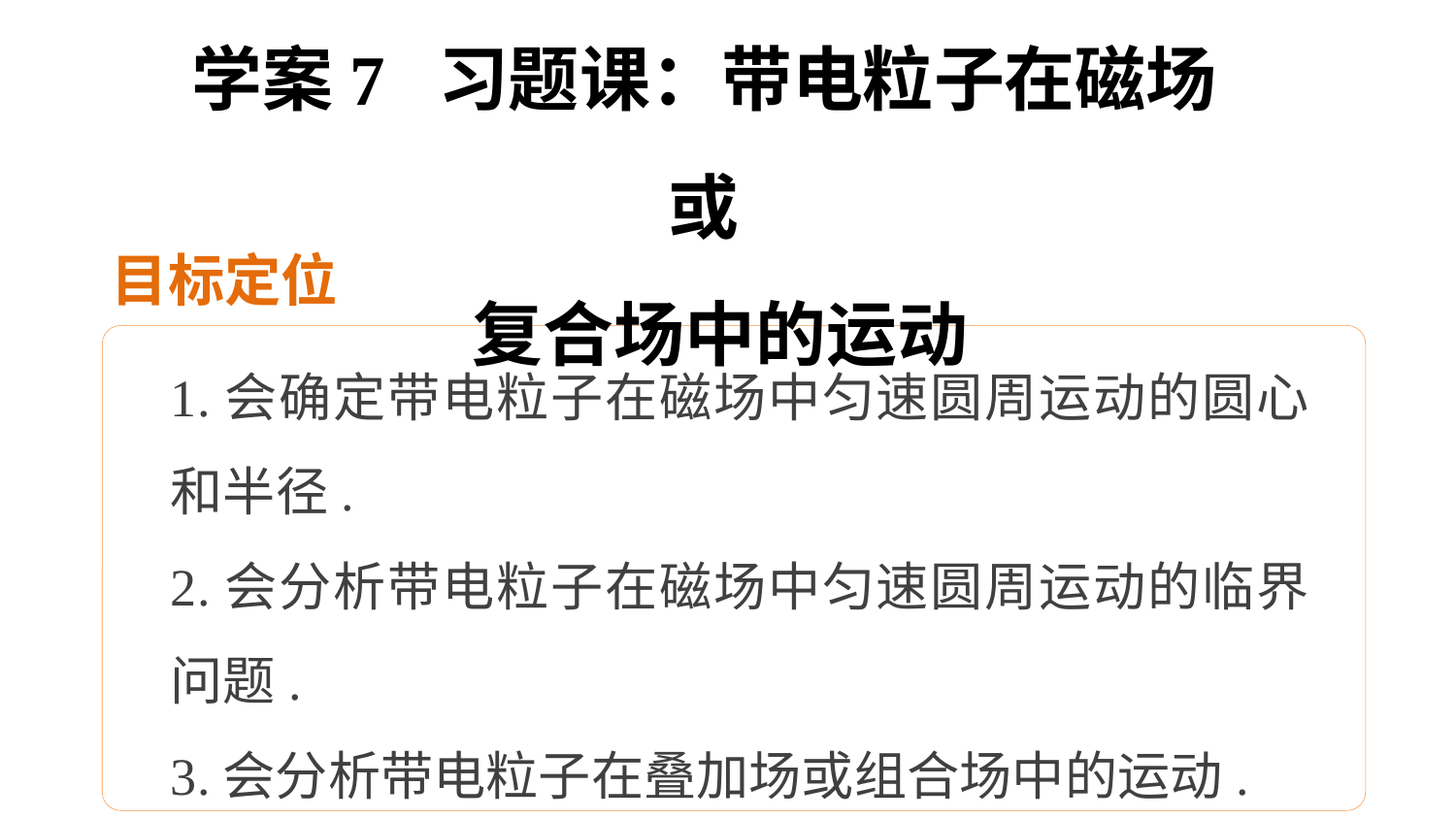

学案7  习题课：带电粒子在磁场或
 复合场中的运动

目标定位

1.会确定带电粒子在磁场中匀速圆周运动的圆心和半径.
2.会分析带电粒子在磁场中匀速圆周运动的临界问题.
3.会分析带电粒子在叠加场或组合场中的运动.